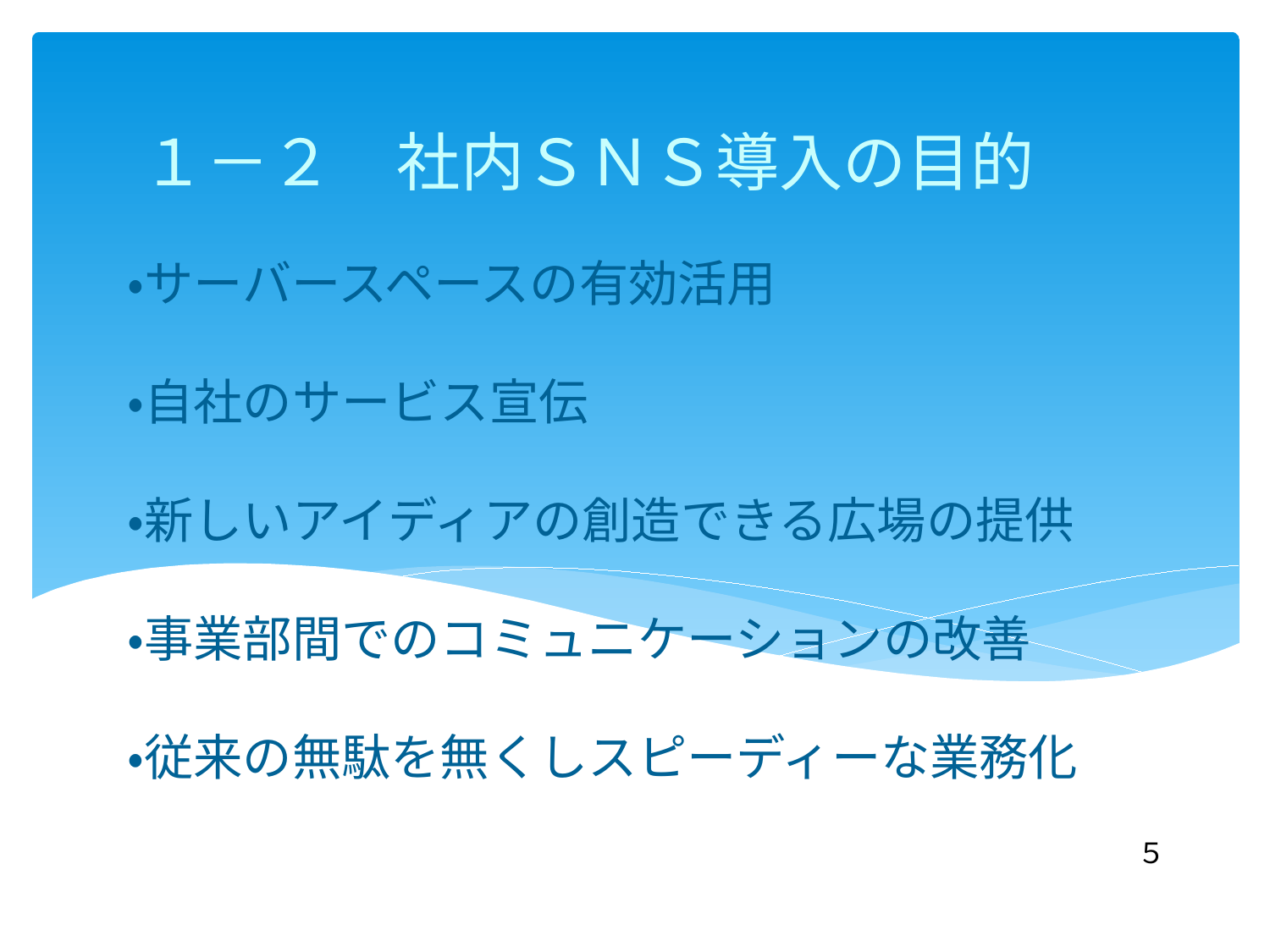

１－２　社内ＳＮＳ導入の目的
・サーバースペースの有効活用

・自社のサービス宣伝

・新しいアイディアの創造できる広場の提供

・事業部間でのコミュニケーションの改善

・従来の無駄を無くしスピーディーな業務化

５